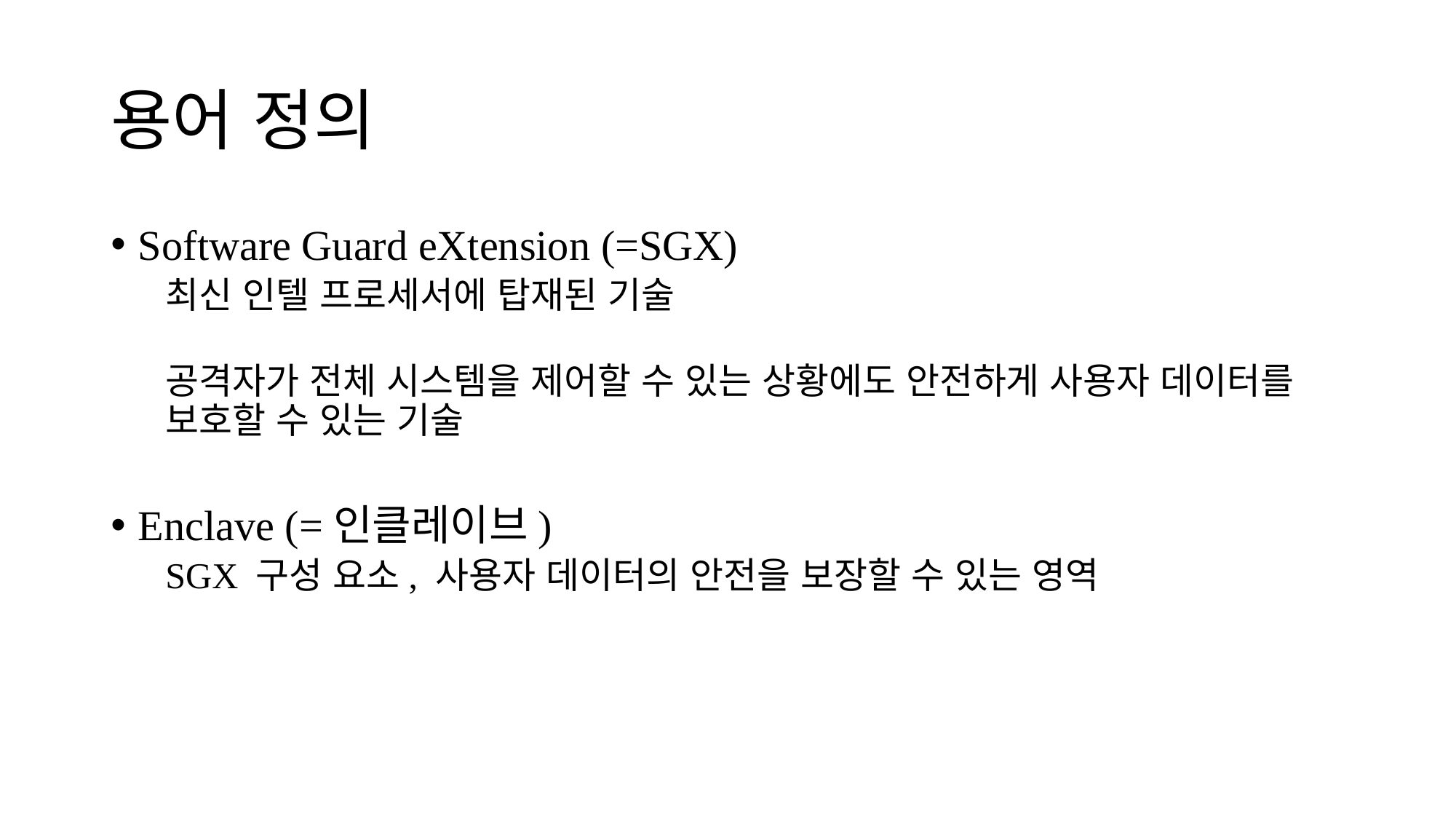

# 용어 정의
Software Guard eXtension (=SGX)
최신 인텔 프로세서에 탑재된 기술
공격자가 전체 시스템을 제어할 수 있는 상황에도 안전하게 사용자 데이터를 보호할 수 있는 기술

Enclave (=인클레이브)
SGX 구성 요소, 사용자 데이터의 안전을 보장할 수 있는 영역